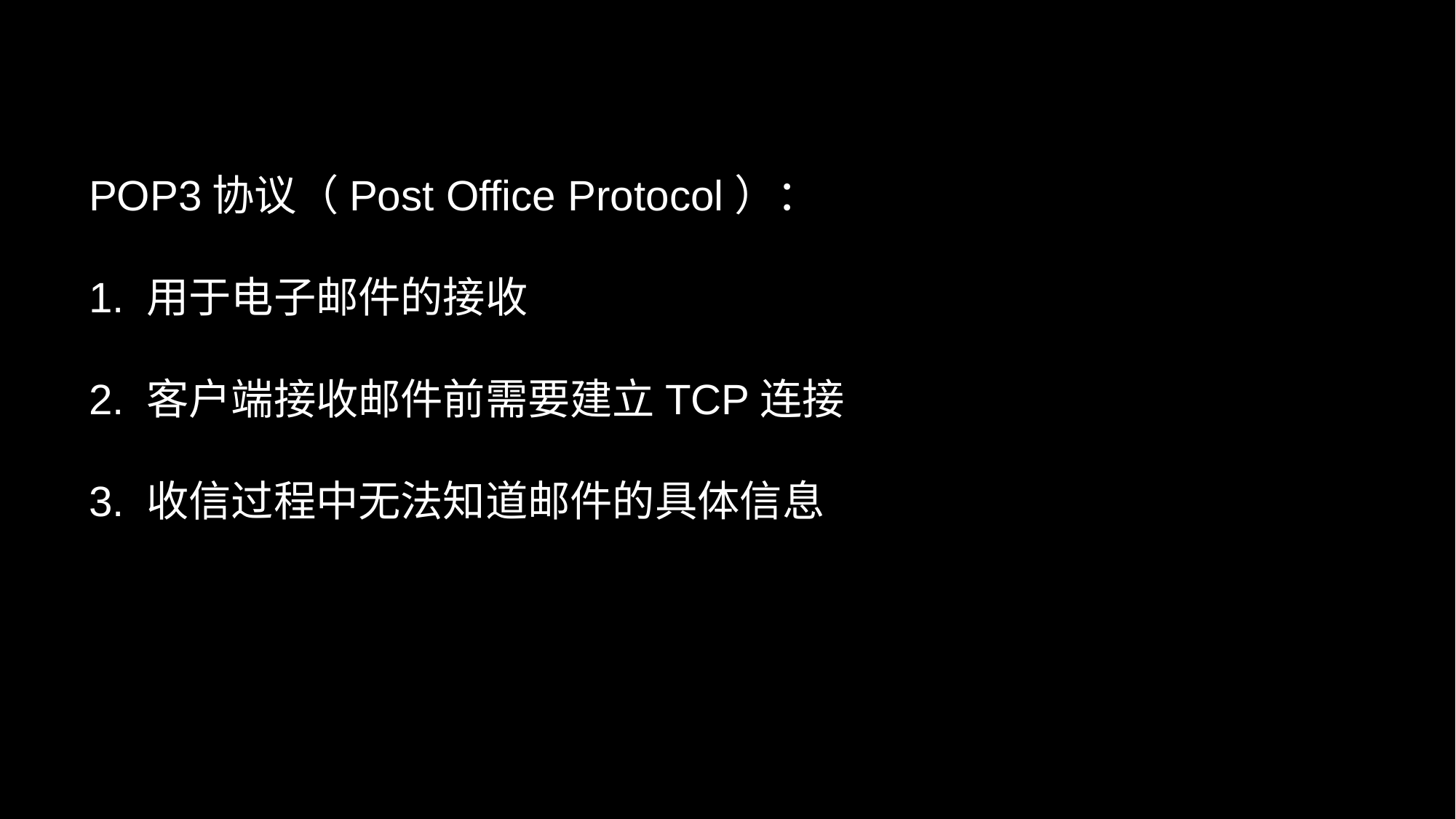

# POP3协议（Post Office Protocol）： 1. 用于电子邮件的接收 2. 客户端接收邮件前需要建立TCP连接 3. 收信过程中无法知道邮件的具体信息